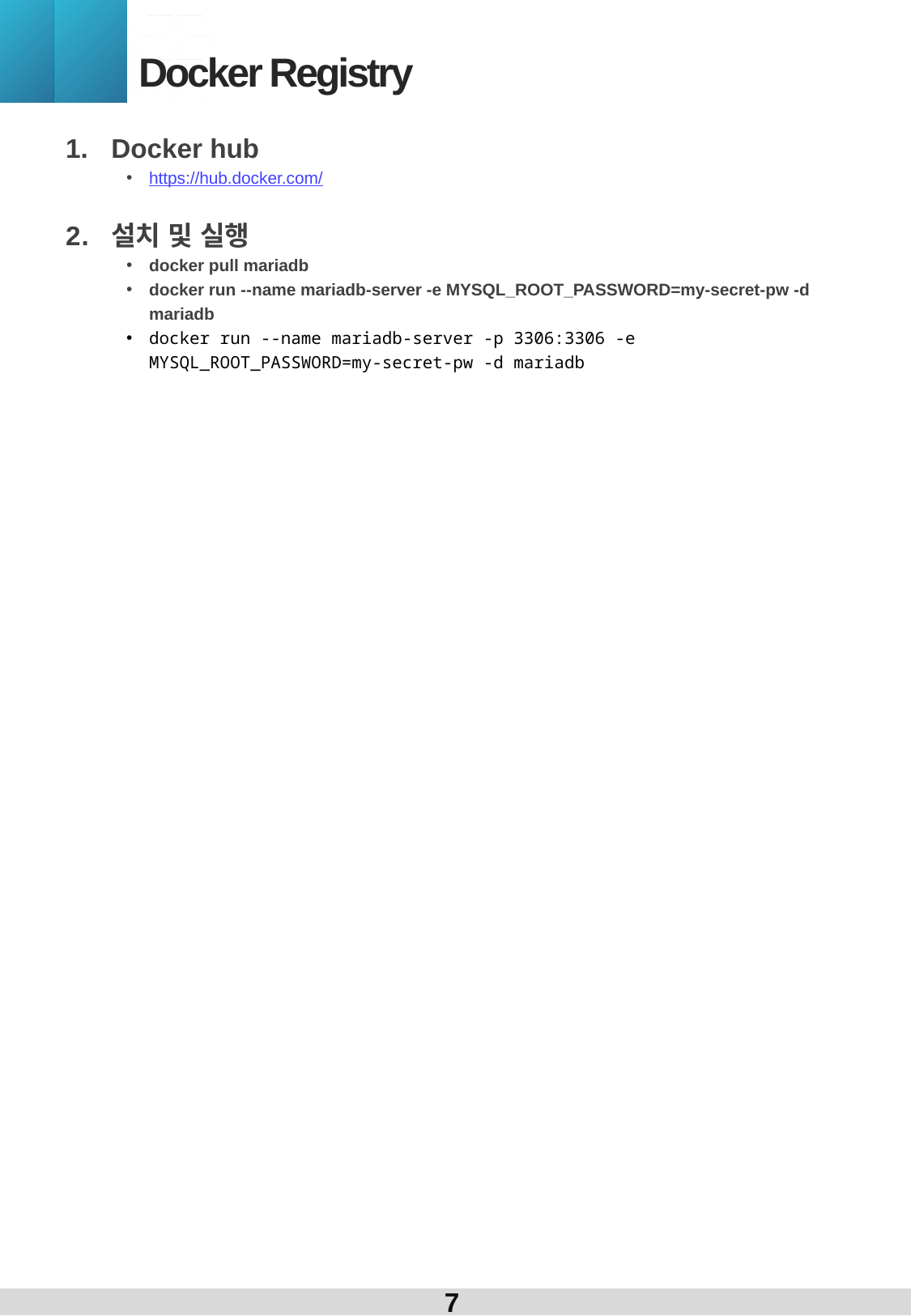

3
Docker Registry
Docker hub
https://hub.docker.com/

설치 및 실행
docker pull mariadb
docker run --name mariadb-server -e MYSQL_ROOT_PASSWORD=my-secret-pw -d mariadb
docker run --name mariadb-server -p 3306:3306 -e MYSQL_ROOT_PASSWORD=my-secret-pw -d mariadb

7